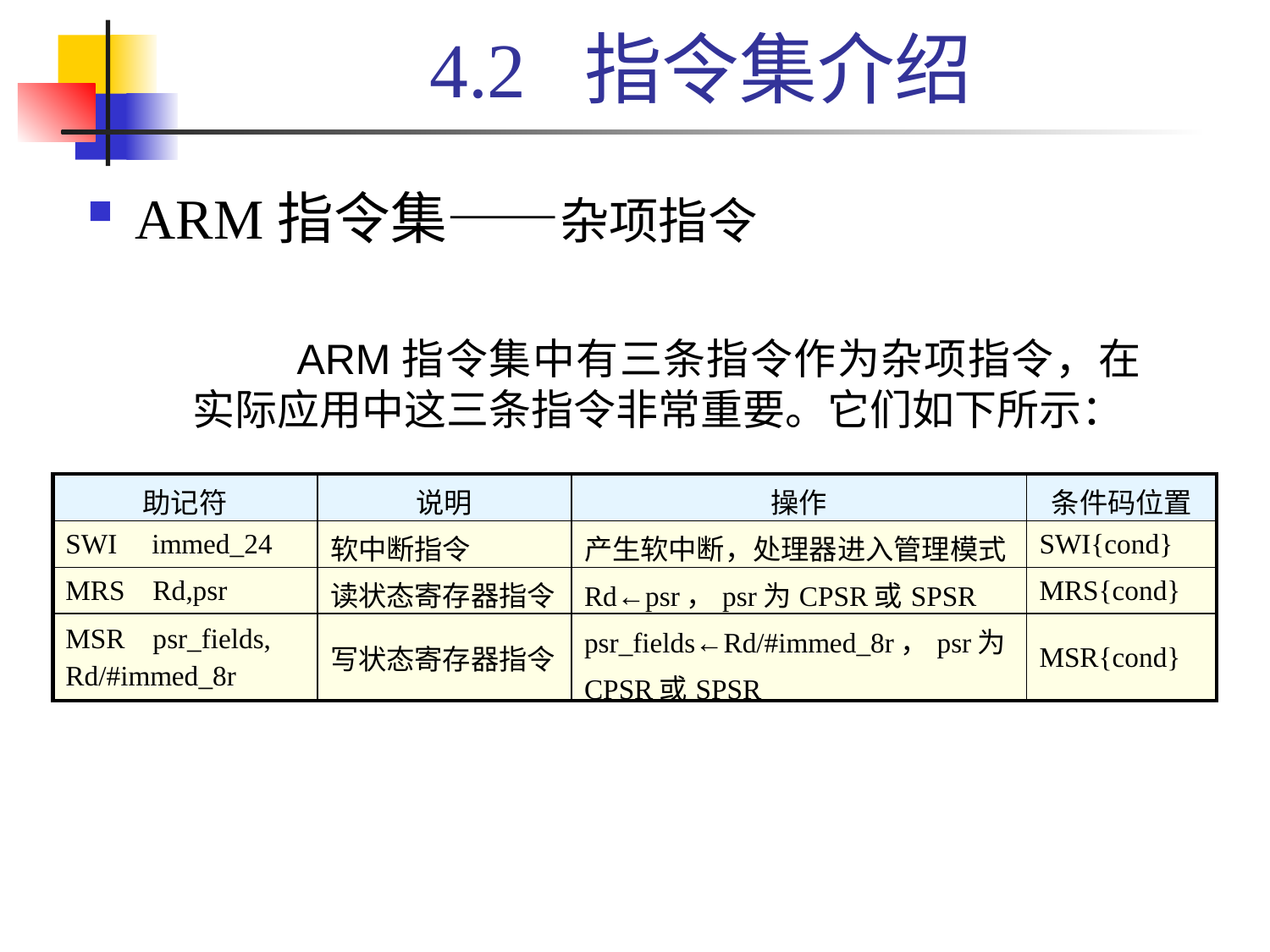

# 4.2  指令集介绍
ARM指令集——杂项指令
        ARM指令集中有三条指令作为杂项指令，在实际应用中这三条指令非常重要。它们如下所示：
| 助记符 | 说明 | 操作 | 条件码位置 |
| --- | --- | --- | --- |
| SWI immed\_24 | 软中断指令 | 产生软中断，处理器进入管理模式 | SWI{cond} |
| MRS Rd,psr | 读状态寄存器指令 | Rd←psr，psr为CPSR或SPSR | MRS{cond} |
| MSR psr\_fields, Rd/#immed\_8r | 写状态寄存器指令 | psr\_fields←Rd/#immed\_8r，psr为 CPSR或SPSR | MSR{cond} |